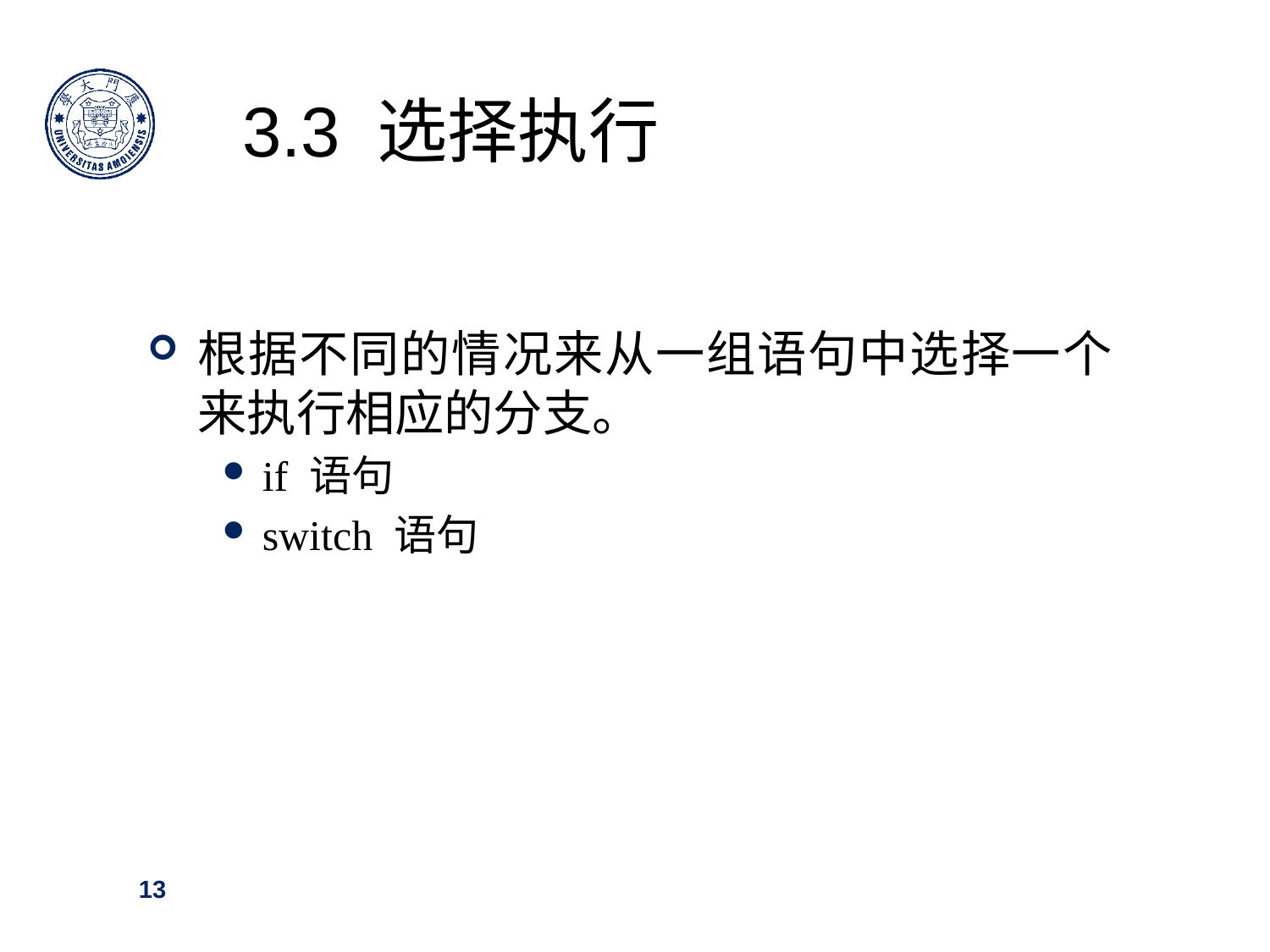

# 3.3 选择执行
根据不同的情况来从一组语句中选择一个来执行相应的分支。
if 语句
switch 语句
13